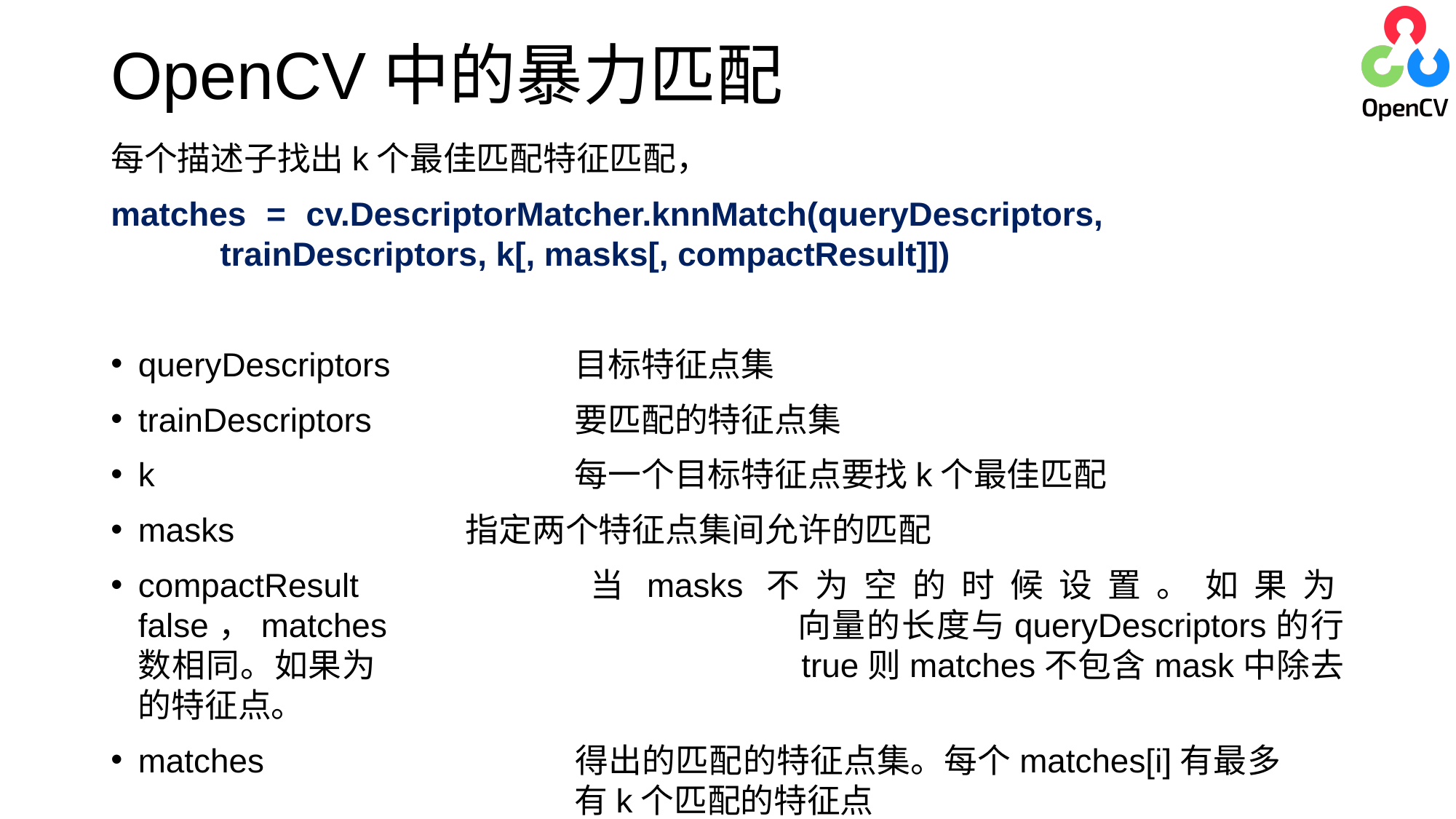

OpenCV中的暴力匹配
每个描述子找出k个最佳匹配特征匹配，
matches = cv.DescriptorMatcher.knnMatch(queryDescriptors, 				trainDescriptors, k[, masks[, compactResult]])

queryDescriptors		目标特征点集
trainDescriptors		要匹配的特征点集
k				每一个目标特征点要找k个最佳匹配
masks			指定两个特征点集间允许的匹配
compactResult		当masks不为空的时候设置。如果为false，matches				向量的长度与queryDescriptors的行数相同。如果为				true则matches不包含mask中除去的特征点。
matches			得出的匹配的特征点集。每个matches[i]有最多					有k个匹配的特征点